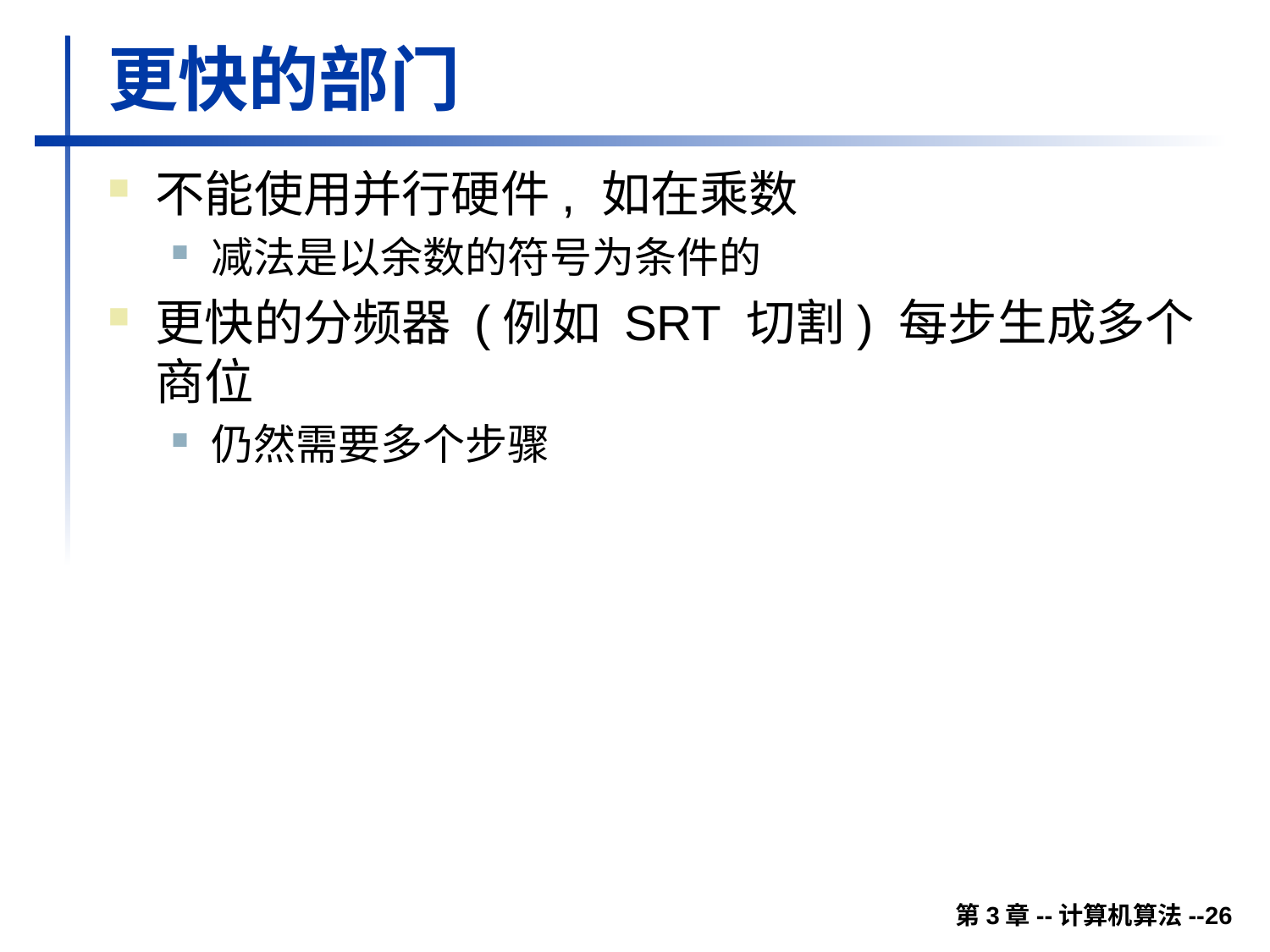

# 更快的部门
不能使用并行硬件, 如在乘数
减法是以余数的符号为条件的
更快的分频器 (例如 SRT 切割) 每步生成多个商位
仍然需要多个步骤
第3章--计算机算法--26